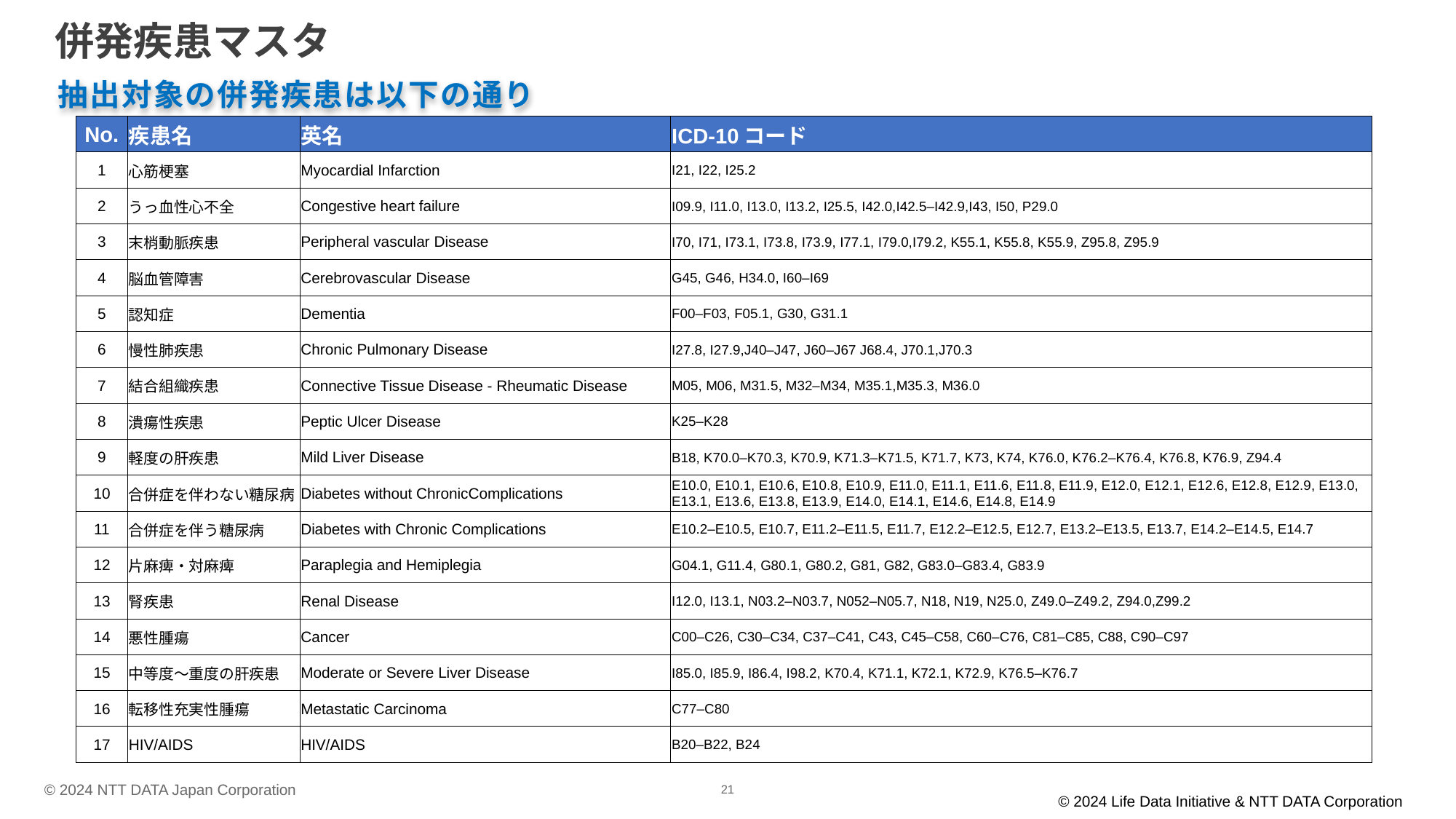

# 併発疾患マスタ
抽出対象の併発疾患は以下の通り
| No. | 疾患名 | 英名 | ICD-10コード |
| --- | --- | --- | --- |
| 1 | 心筋梗塞 | Myocardial Infarction | I21, I22, I25.2 |
| 2 | うっ血性心不全 | Congestive heart failure | I09.9, I11.0, I13.0, I13.2, I25.5, I42.0,I42.5–I42.9,I43, I50, P29.0 |
| 3 | 末梢動脈疾患 | Peripheral vascular Disease | I70, I71, I73.1, I73.8, I73.9, I77.1, I79.0,I79.2, K55.1, K55.8, K55.9, Z95.8, Z95.9 |
| 4 | 脳血管障害 | Cerebrovascular Disease | G45, G46, H34.0, I60–I69 |
| 5 | 認知症 | Dementia | F00–F03, F05.1, G30, G31.1 |
| 6 | 慢性肺疾患 | Chronic Pulmonary Disease | I27.8, I27.9,J40–J47, J60–J67 J68.4, J70.1,J70.3 |
| 7 | 結合組織疾患 | Connective Tissue Disease - Rheumatic Disease | M05, M06, M31.5, M32–M34, M35.1,M35.3, M36.0 |
| 8 | 潰瘍性疾患 | Peptic Ulcer Disease | K25–K28 |
| 9 | 軽度の肝疾患 | Mild Liver Disease | B18, K70.0–K70.3, K70.9, K71.3–K71.5, K71.7, K73, K74, K76.0, K76.2–K76.4, K76.8, K76.9, Z94.4 |
| 10 | 合併症を伴わない糖尿病 | Diabetes without ChronicComplications | E10.0, E10.1, E10.6, E10.8, E10.9, E11.0, E11.1, E11.6, E11.8, E11.9, E12.0, E12.1, E12.6, E12.8, E12.9, E13.0, E13.1, E13.6, E13.8, E13.9, E14.0, E14.1, E14.6, E14.8, E14.9 |
| 11 | 合併症を伴う糖尿病 | Diabetes with Chronic Complications | E10.2–E10.5, E10.7, E11.2–E11.5, E11.7, E12.2–E12.5, E12.7, E13.2–E13.5, E13.7, E14.2–E14.5, E14.7 |
| 12 | 片麻痺・対麻痺 | Paraplegia and Hemiplegia | G04.1, G11.4, G80.1, G80.2, G81, G82, G83.0–G83.4, G83.9 |
| 13 | 腎疾患 | Renal Disease | I12.0, I13.1, N03.2–N03.7, N052–N05.7, N18, N19, N25.0, Z49.0–Z49.2, Z94.0,Z99.2 |
| 14 | 悪性腫瘍 | Cancer | C00–C26, C30–C34, C37–C41, C43, C45–C58, C60–C76, C81–C85, C88, C90–C97 |
| 15 | 中等度～重度の肝疾患 | Moderate or Severe Liver Disease | I85.0, I85.9, I86.4, I98.2, K70.4, K71.1, K72.1, K72.9, K76.5–K76.7 |
| 16 | 転移性充実性腫瘍 | Metastatic Carcinoma | C77–C80 |
| 17 | HIV/AIDS | HIV/AIDS | B20–B22, B24 |